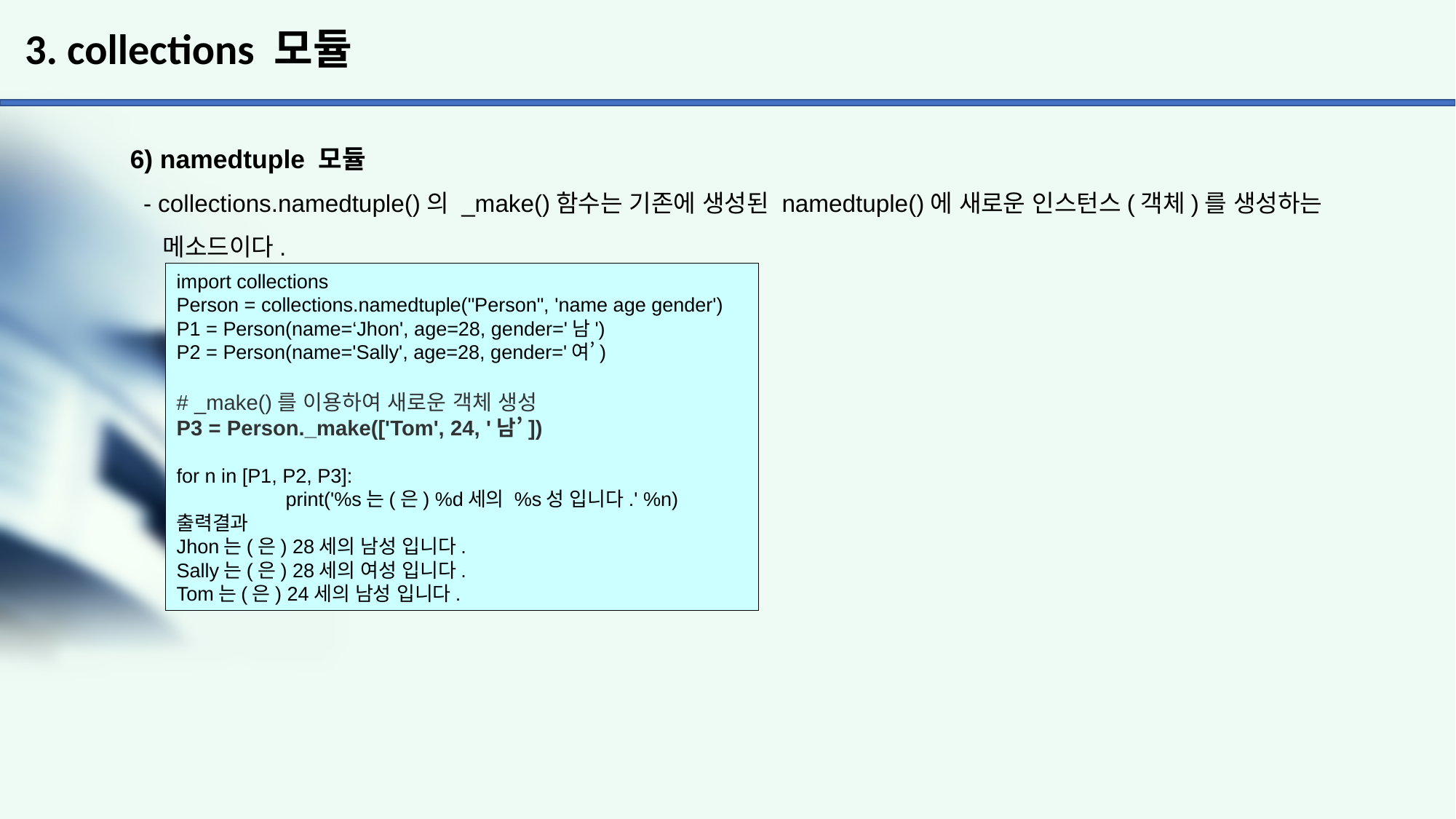

# 3. collections 모듈
6) namedtuple 모듈
  - collections.namedtuple()의 _make()함수는 기존에 생성된 namedtuple()에 새로운 인스턴스(객체)를 생성하는
    메소드이다.

import collections
Person = collections.namedtuple("Person", 'name age gender')
P1 = Person(name=‘Jhon', age=28, gender='남')
P2 = Person(name='Sally', age=28, gender='여’)

# _make()를 이용하여 새로운 객체 생성
P3 = Person._make(['Tom', 24, '남’])

for n in [P1, P2, P3]:
	print('%s는(은) %d세의 %s성 입니다.' %n)
출력결과
Jhon는(은) 28세의 남성 입니다.
Sally는(은) 28세의 여성 입니다.
Tom는(은) 24세의 남성 입니다.